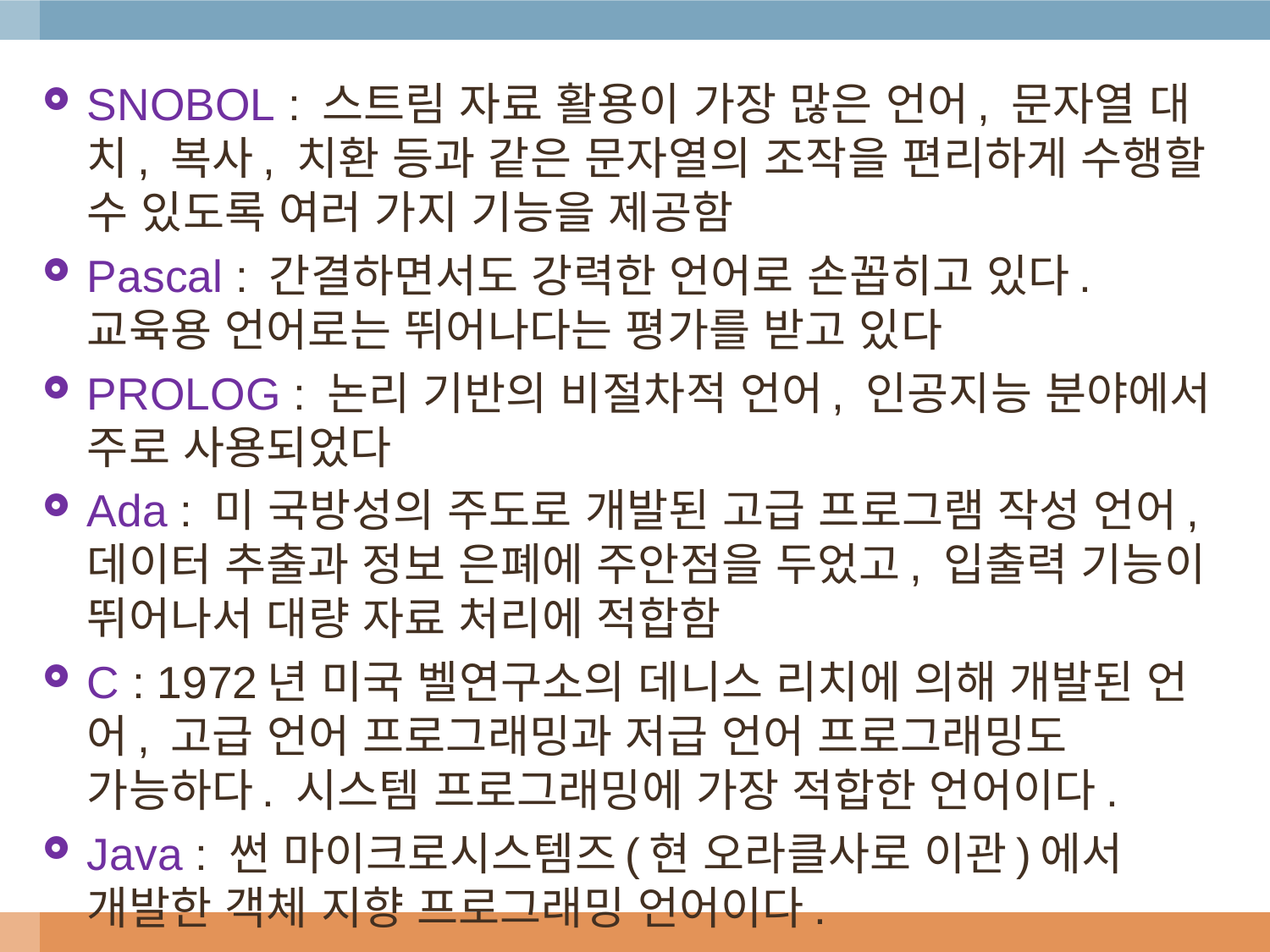

SNOBOL : 스트림 자료 활용이 가장 많은 언어, 문자열 대치, 복사, 치환 등과 같은 문자열의 조작을 편리하게 수행할 수 있도록 여러 가지 기능을 제공함
Pascal : 간결하면서도 강력한 언어로 손꼽히고 있다. 교육용 언어로는 뛰어나다는 평가를 받고 있다
PROLOG : 논리 기반의 비절차적 언어, 인공지능 분야에서 주로 사용되었다
Ada : 미 국방성의 주도로 개발된 고급 프로그램 작성 언어, 데이터 추출과 정보 은폐에 주안점을 두었고, 입출력 기능이 뛰어나서 대량 자료 처리에 적합함
C : 1972년 미국 벨연구소의 데니스 리치에 의해 개발된 언어, 고급 언어 프로그래밍과 저급 언어 프로그래밍도 가능하다. 시스템 프로그래밍에 가장 적합한 언어이다.
Java : 썬 마이크로시스템즈(현 오라클사로 이관)에서 개발한 객체 지향 프로그래밍 언어이다.